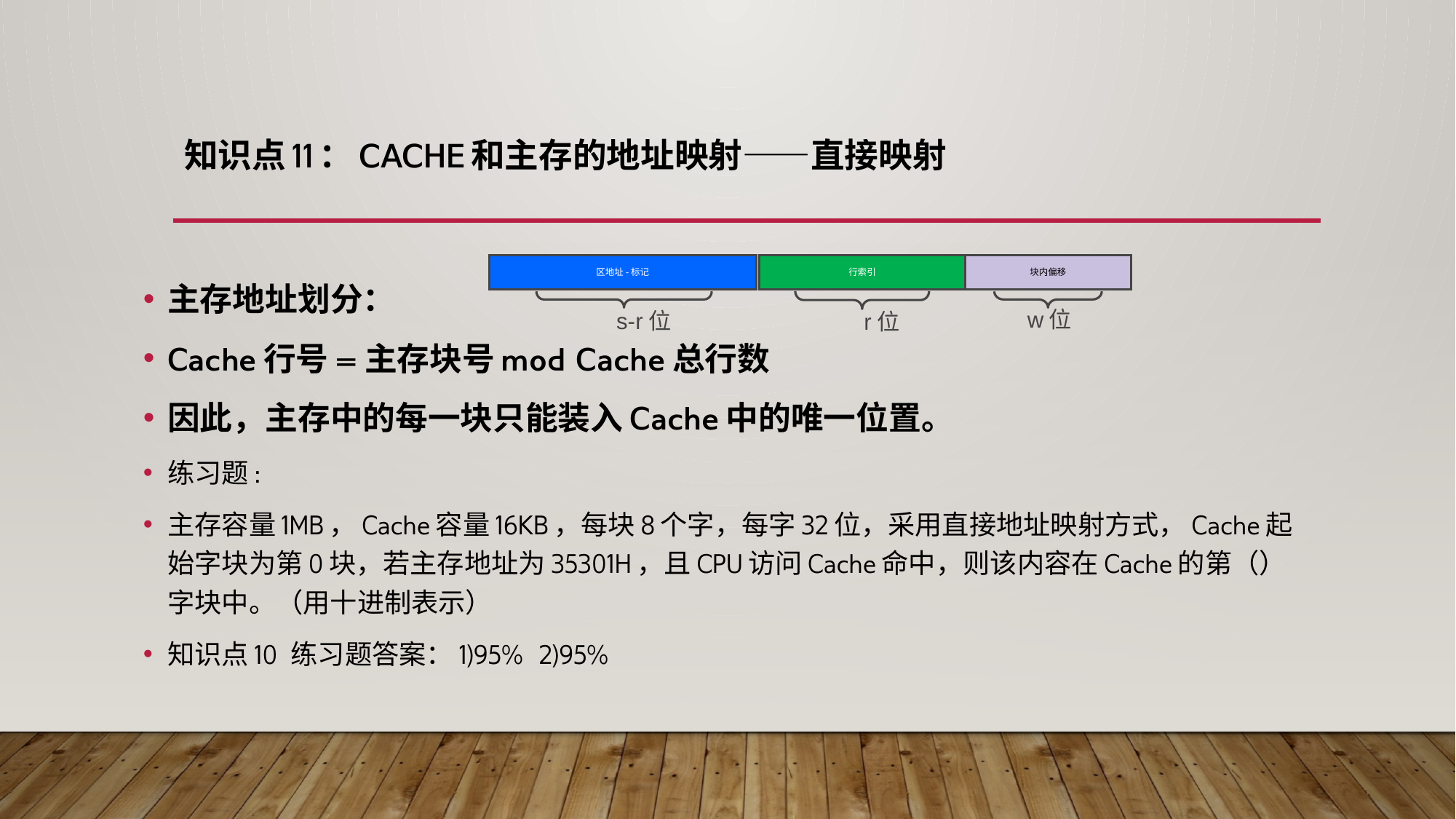

# 知识点11：Cache和主存的地址映射——直接映射

区地址-标记
行索引
块内偏移
w位
s-r位
r位
主存地址划分：
Cache行号=主存块号mod Cache总行数
因此，主存中的每一块只能装入Cache中的唯一位置。
练习题:
主存容量1MB，Cache容量16KB，每块8个字，每字32位，采用直接地址映射方式，Cache起始字块为第0块，若主存地址为35301H，且CPU访问Cache命中，则该内容在Cache的第（）字块中。（用十进制表示）
知识点10 练习题答案：1)95%  2)95%